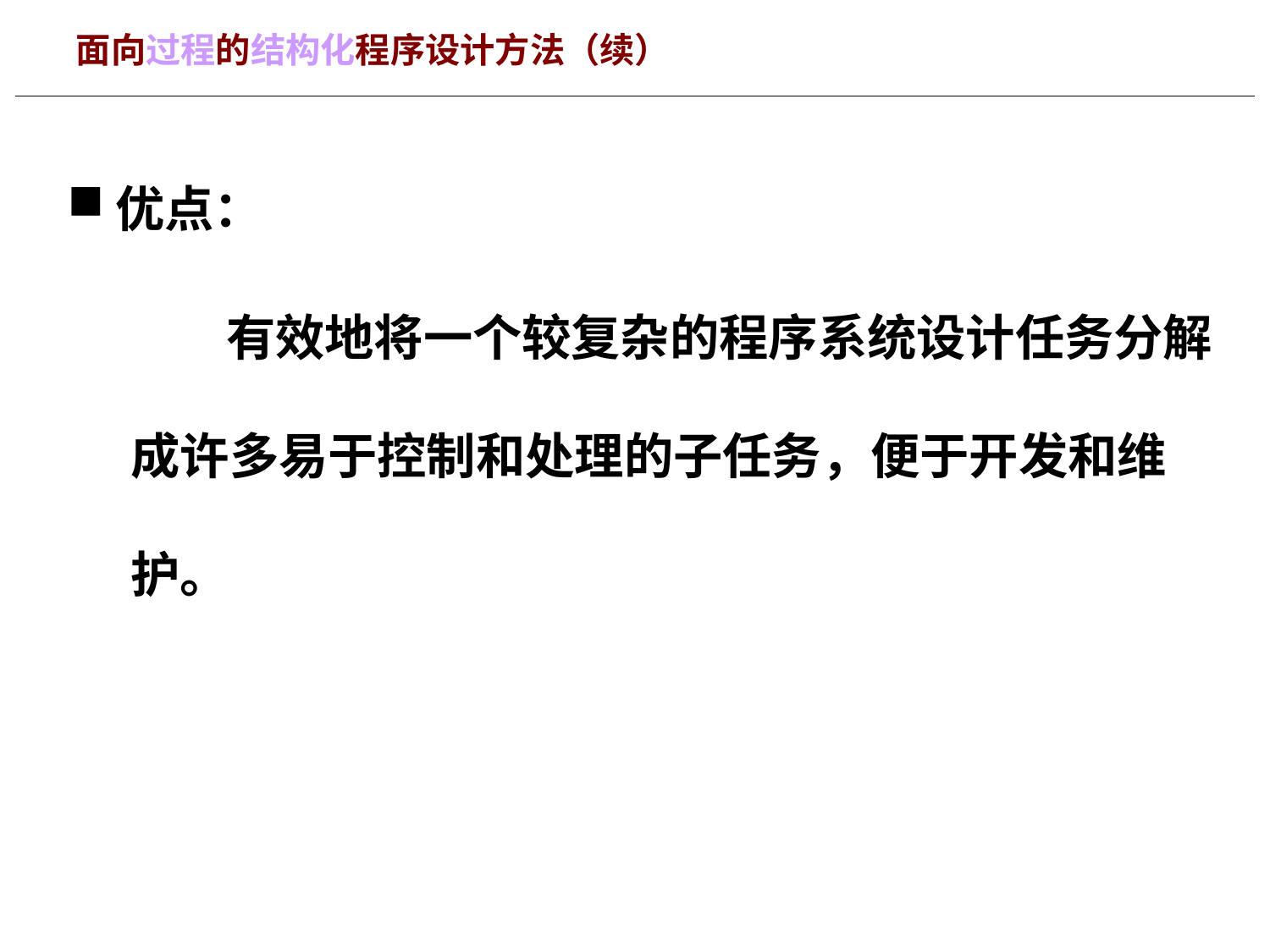

2
# 面向过程的结构化程序设计方法（续）
优点：
有效地将一个较复杂的程序系统设计任务分解成许多易于控制和处理的子任务，便于开发和维护。